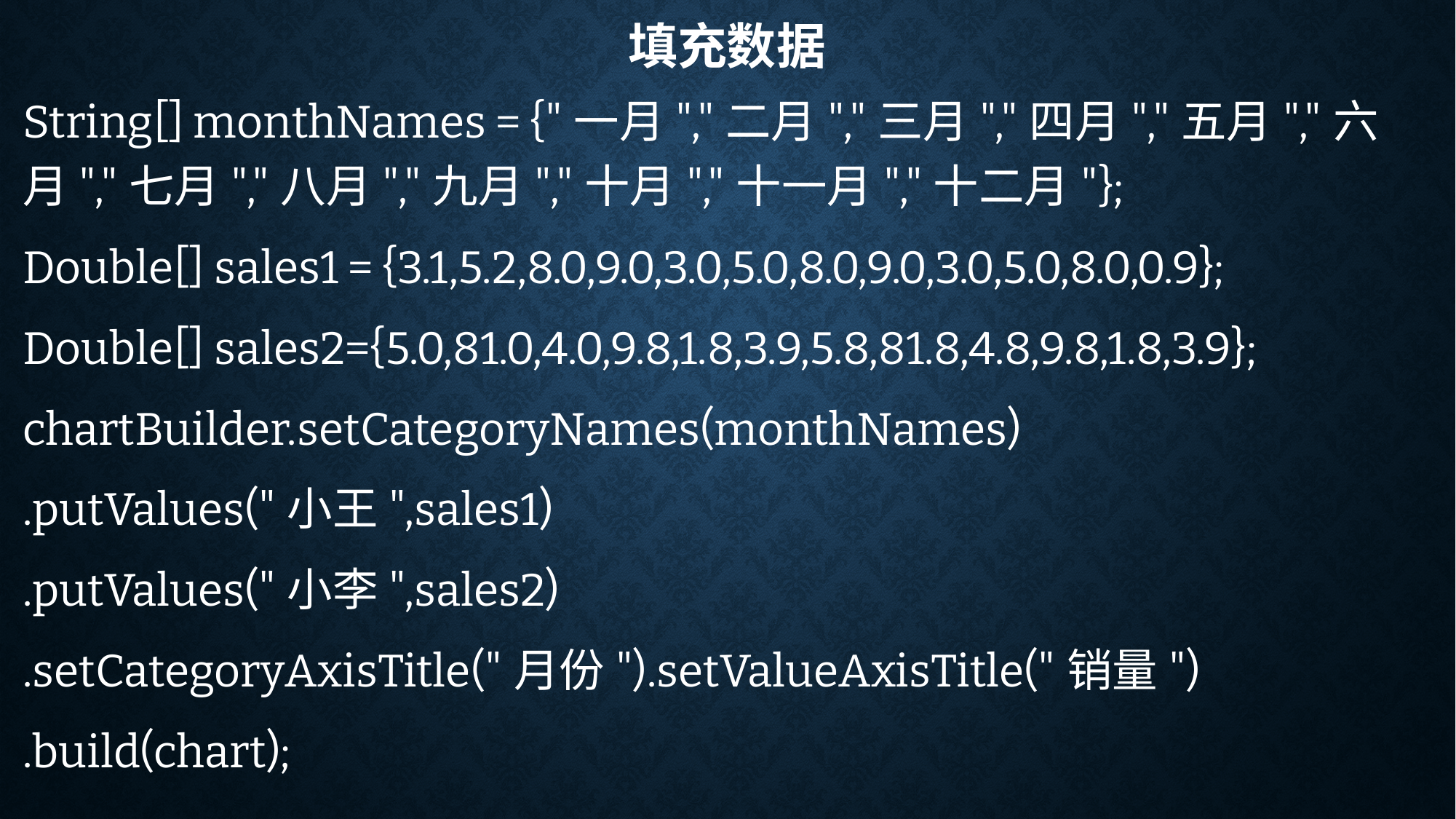

# 填充数据
String[] monthNames = {"一月","二月","三月","四月","五月","六月","七月","八月","九月","十月","十一月","十二月"};
Double[] sales1 = {3.1,5.2,8.0,9.0,3.0,5.0,8.0,9.0,3.0,5.0,8.0,0.9};
Double[] sales2={5.0,81.0,4.0,9.8,1.8,3.9,5.8,81.8,4.8,9.8,1.8,3.9};
chartBuilder.setCategoryNames(monthNames)
.putValues("小王",sales1)
.putValues("小李",sales2)
.setCategoryAxisTitle("月份").setValueAxisTitle("销量")
.build(chart);